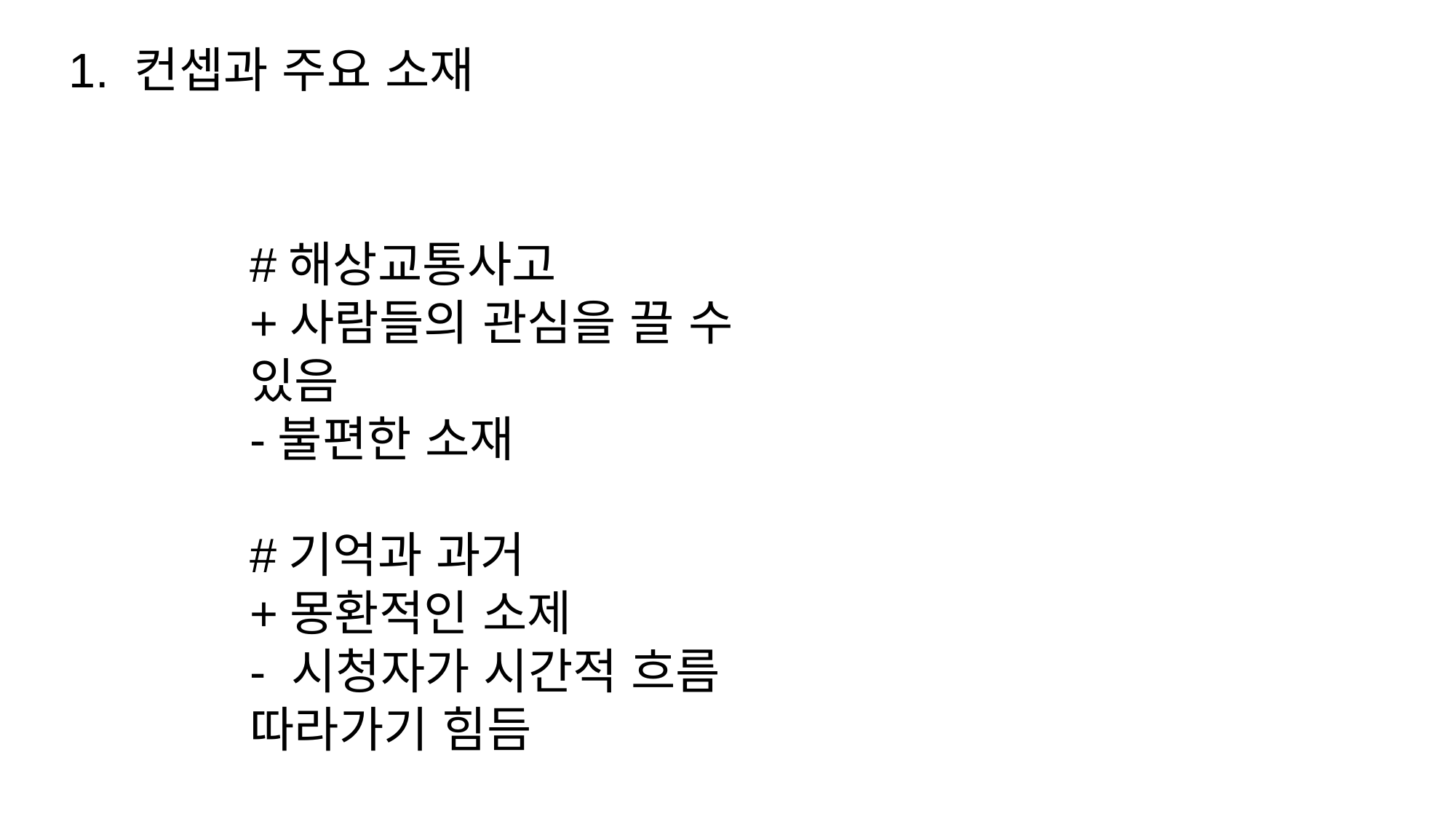

1. 컨셉과 주요 소재

#해상교통사고
+사람들의 관심을 끌 수 있음
-불편한 소재

#기억과 과거
+몽환적인 소제
- 시청자가 시간적 흐름 따라가기 힘듬